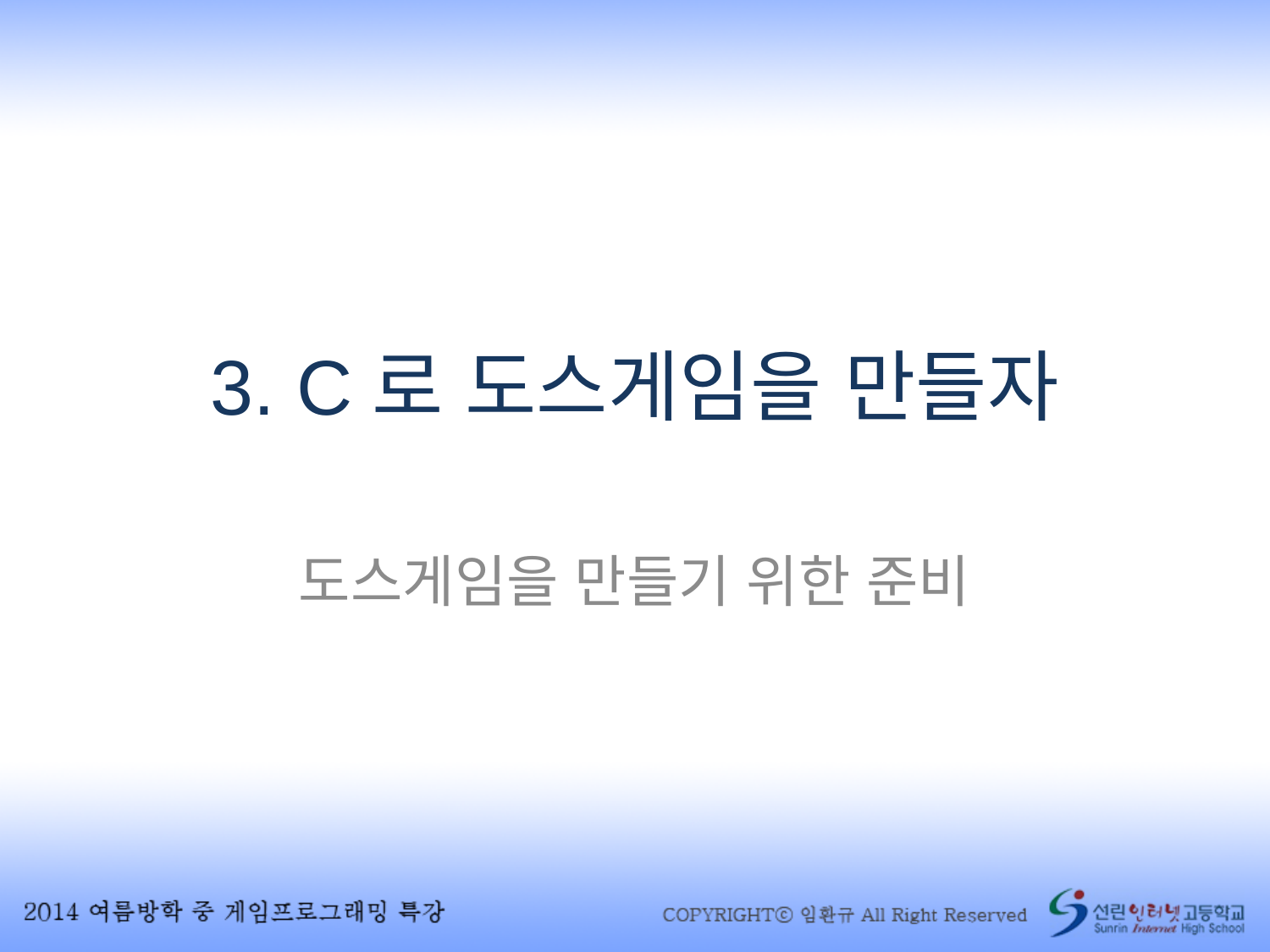

# 3. C로 도스게임을 만들자
도스게임을 만들기 위한 준비